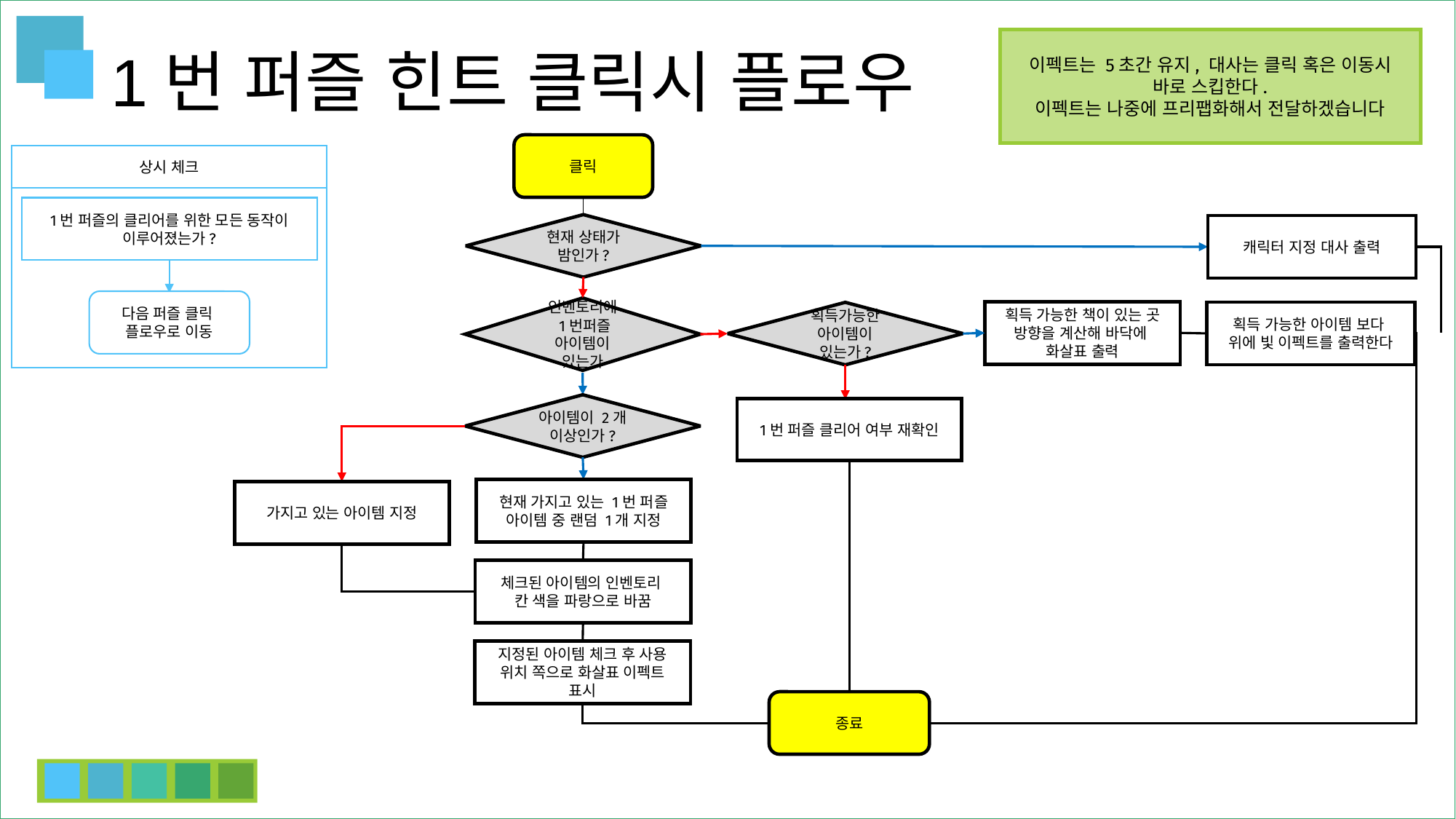

이펙트는 5초간 유지, 대사는 클릭 혹은 이동시 바로 스킵한다.
이펙트는 나중에 프리팹화해서 전달하겠습니다
1번 퍼즐 힌트 클릭시 플로우
클릭
상시 체크

1번 퍼즐의 클리어를 위한 모든 동작이 이루어졌는가?
다음 퍼즐 클릭
플로우로 이동
현재 상태가 밤인가?
캐릭터 지정 대사 출력
인벤토리에
 1번퍼즐 아이템이 있는가
획득 가능한 책이 있는 곳 방향을 계산해 바닥에
화살표 출력
획득 가능한 아이템 보다
위에 빛 이펙트를 출력한다
획득가능한 아이템이 있는가?
아이템이 2개 이상인가?
1번 퍼즐 클리어 여부 재확인
현재 가지고 있는 1번 퍼즐 아이템 중 랜덤 1개 지정
가지고 있는 아이템 지정
체크된 아이템의 인벤토리
칸 색을 파랑으로 바꿈
지정된 아이템 체크 후 사용 위치 쪽으로 화살표 이펙트 표시
종료